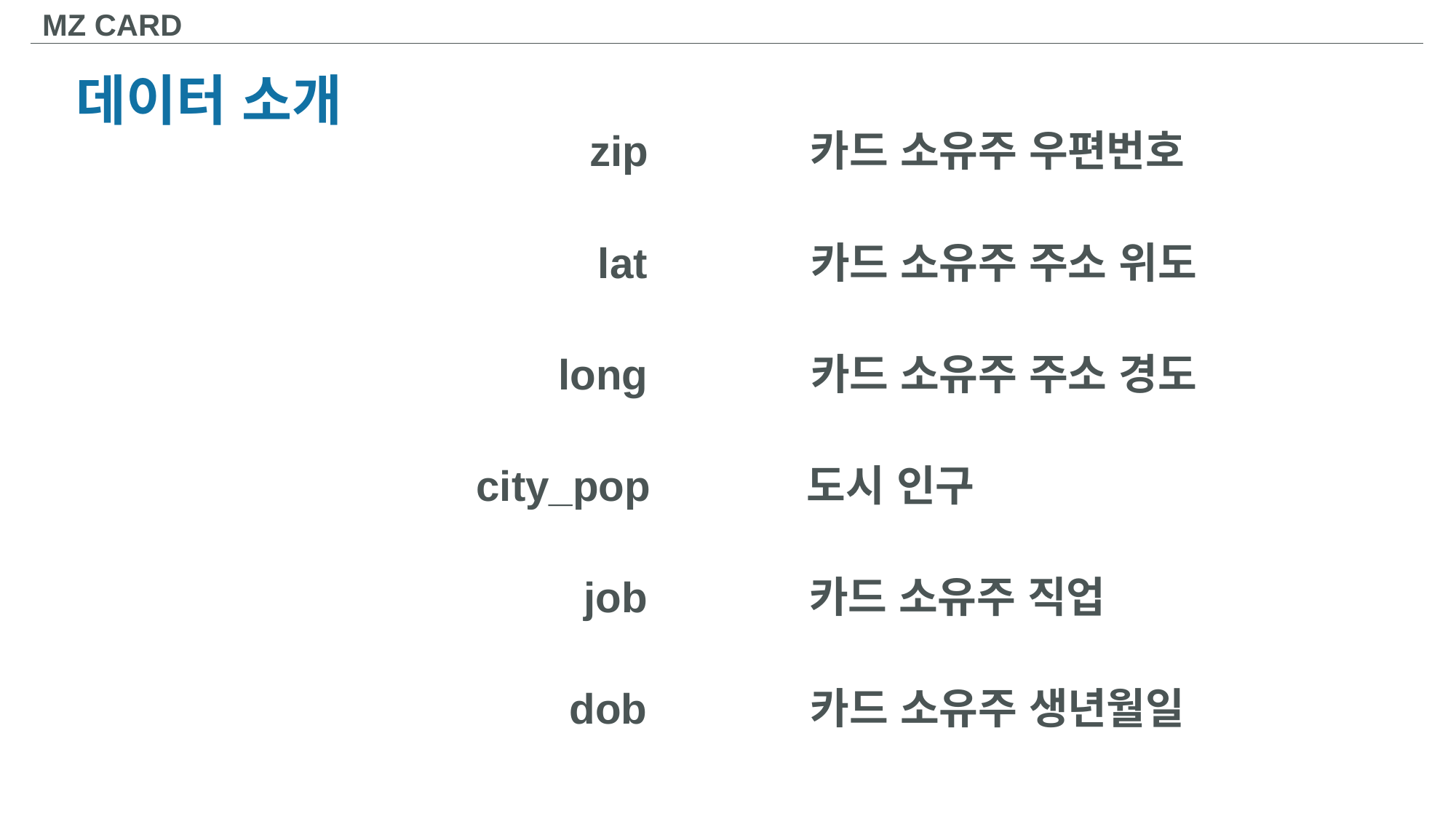

MZ CARD
데이터 소개
zip
카드 소유주 우편번호
lat
카드 소유주 주소 위도
long
카드 소유주 주소 경도
city_pop
도시 인구
job
카드 소유주 직업
dob
카드 소유주 생년월일